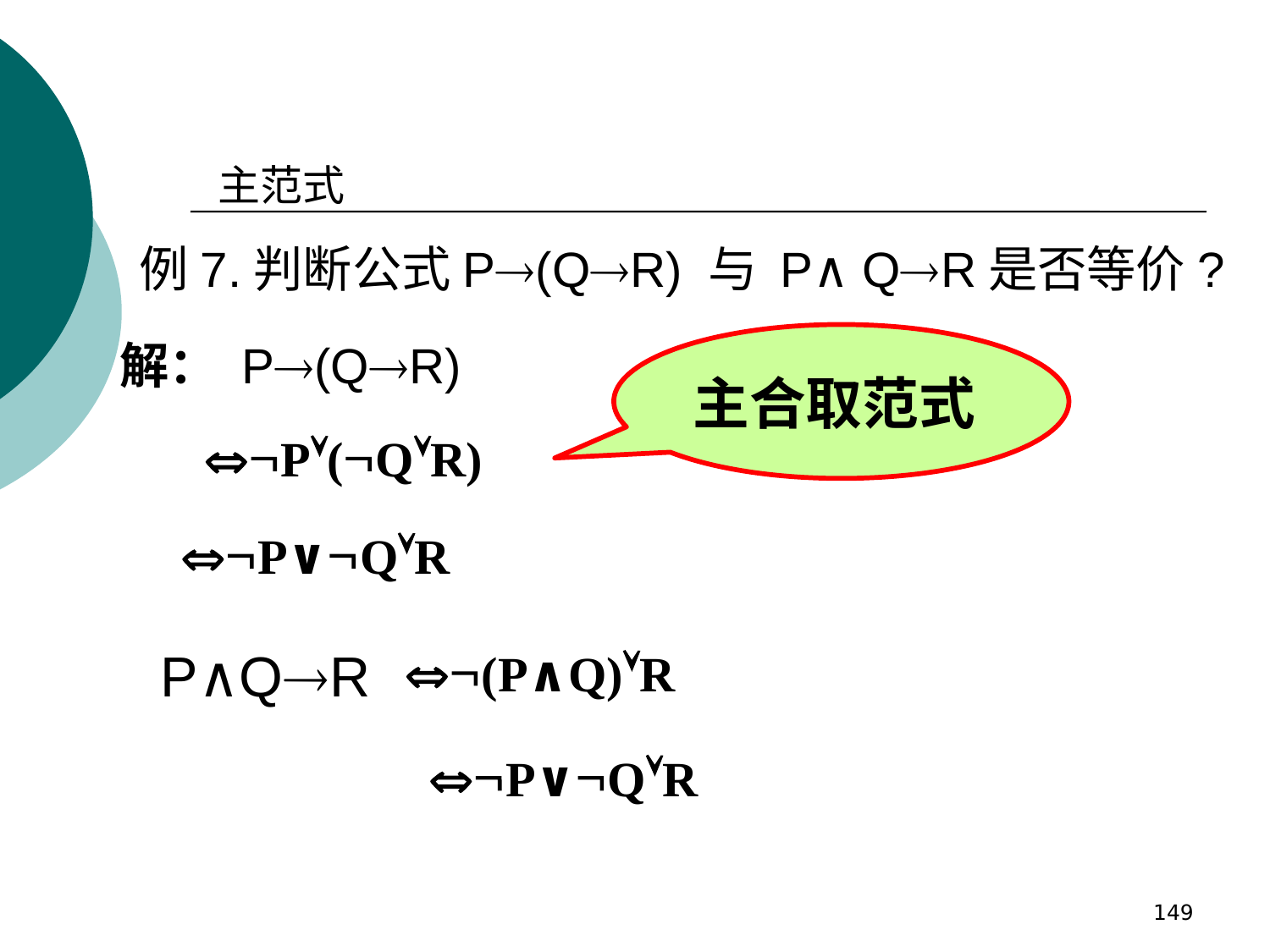

主范式
例7.判断公式P→(Q→R) 与 P∧Q→R是否等价?
主合取范式
解： P→(Q→R)
⇔¬P∨(¬Q∨R)
⇔¬P∨¬Q∨R
P∧Q→R
⇔¬(P∧Q)∨R
⇔¬P∨¬Q∨R
149